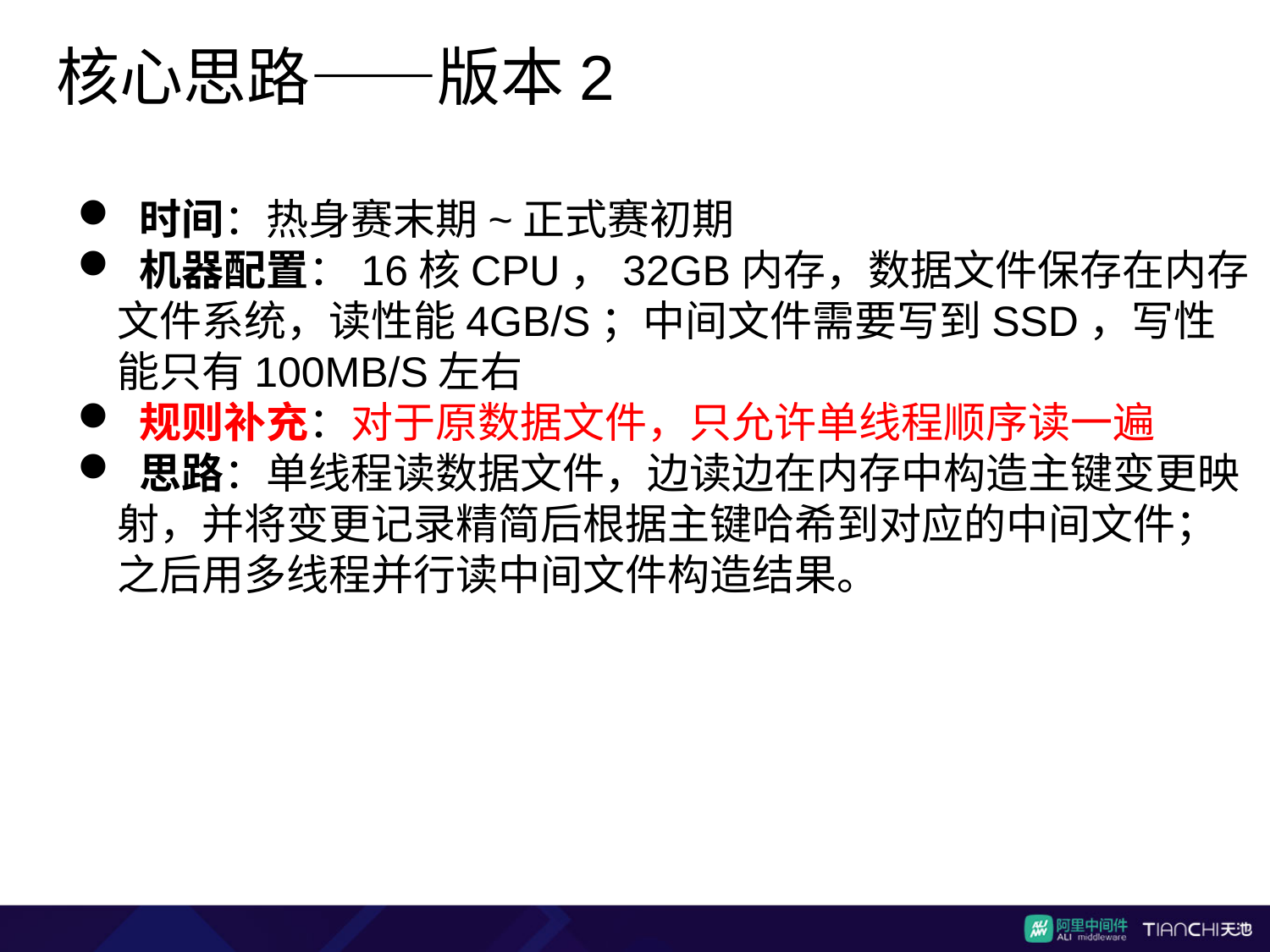

核心思路——版本2
 时间：热身赛末期~正式赛初期
 机器配置：16核CPU，32GB内存，数据文件保存在内存文件系统，读性能4GB/S；中间文件需要写到SSD，写性能只有100MB/S左右
 规则补充：对于原数据文件，只允许单线程顺序读一遍
 思路：单线程读数据文件，边读边在内存中构造主键变更映射，并将变更记录精简后根据主键哈希到对应的中间文件；之后用多线程并行读中间文件构造结果。